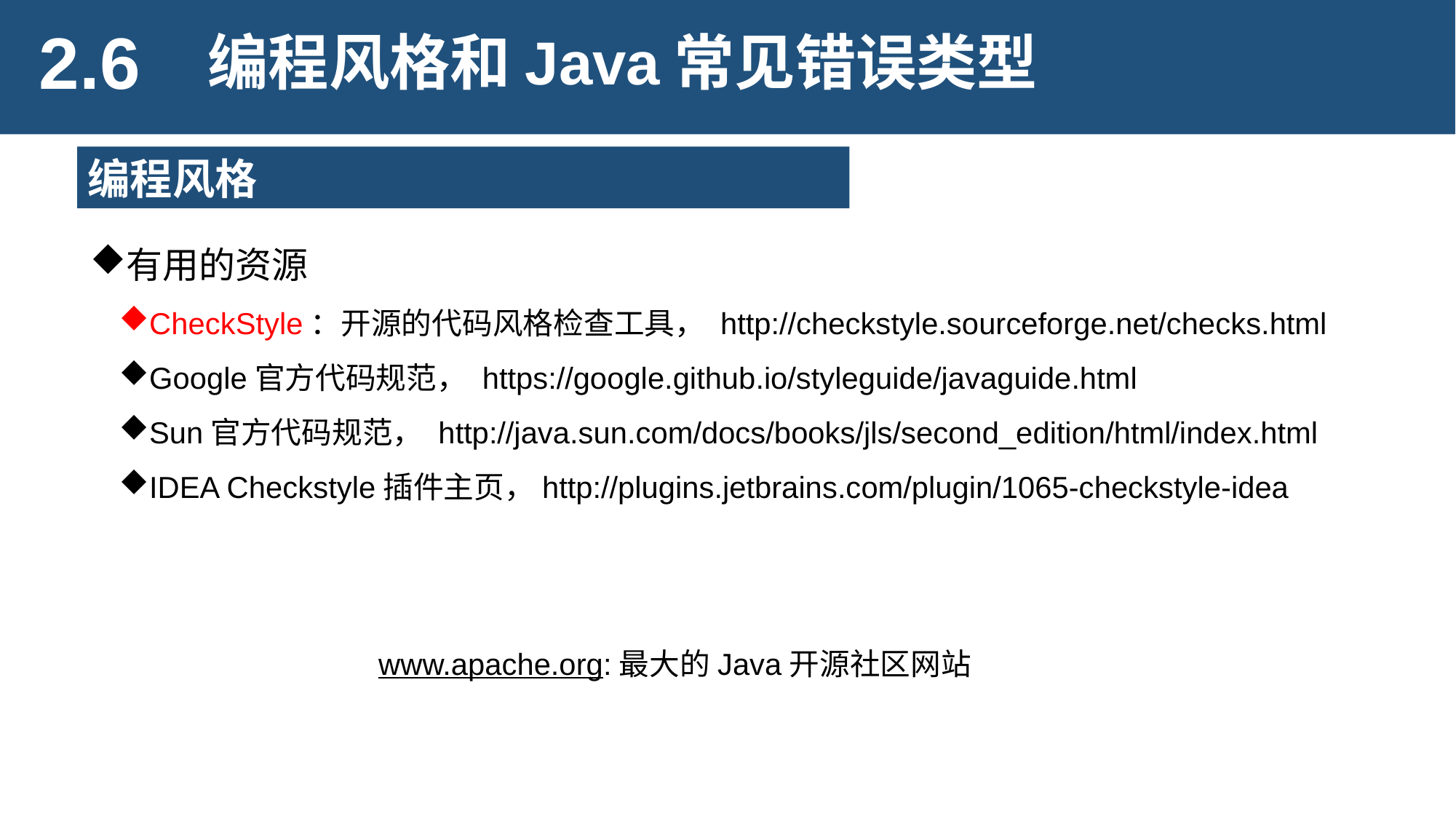

2.6
编程风格和Java常见错误类型
编程风格
有用的资源
CheckStyle：开源的代码风格检查工具， http://checkstyle.sourceforge.net/checks.html
Google官方代码规范， https://google.github.io/styleguide/javaguide.html
Sun官方代码规范， http://java.sun.com/docs/books/jls/second_edition/html/index.html
IDEA Checkstyle插件主页，http://plugins.jetbrains.com/plugin/1065-checkstyle-idea

www.apache.org:最大的Java开源社区网站